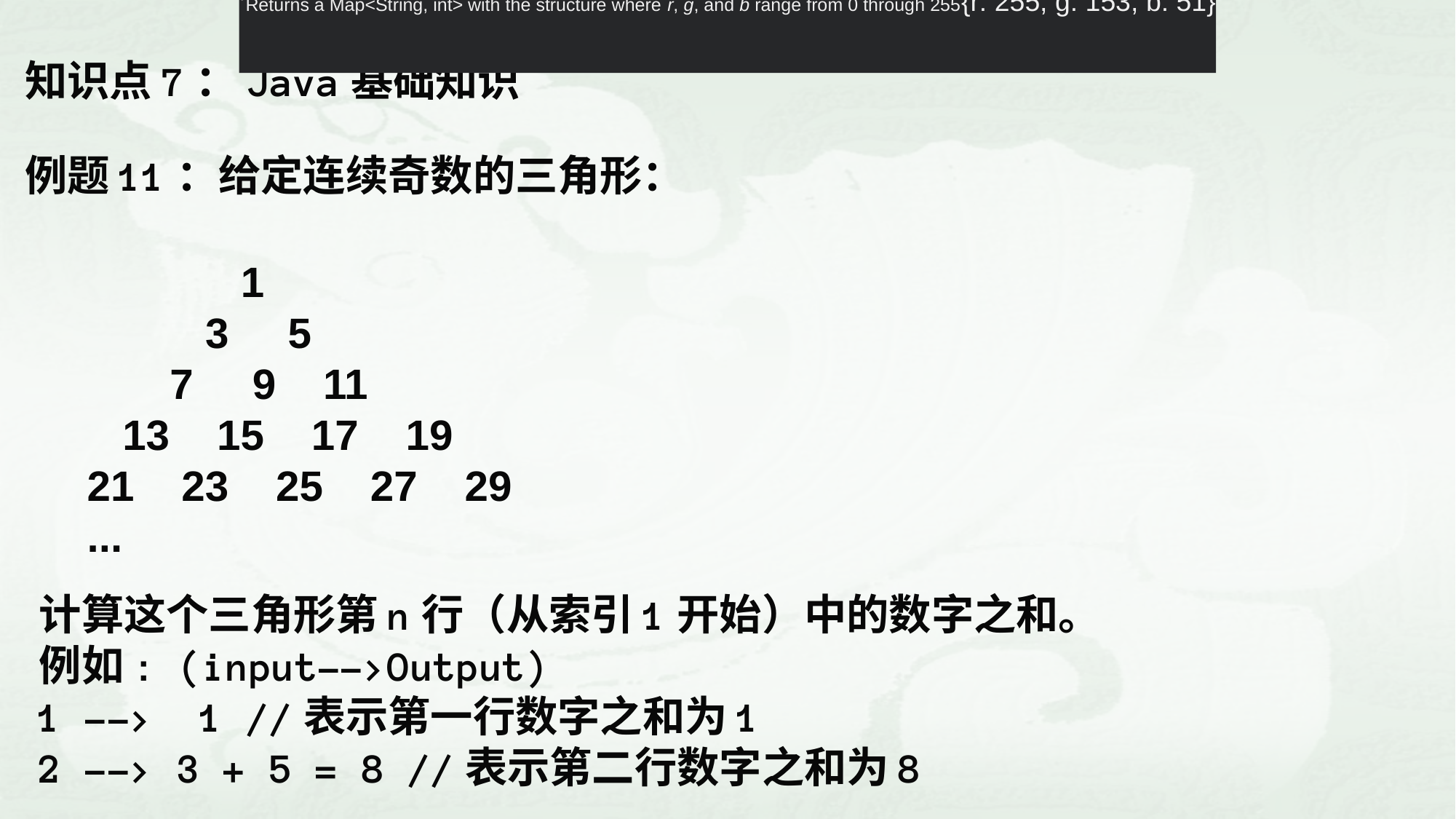

Returns a Map<String, int> with the structure where r, g, and b range from 0 through 255{r: 255, g: 153, b: 51}

知识点7：Java基础知识
例题11：给定连续奇数的三角形：
             1
          3     5
       7     9    11
   13    15    17    19
21    23    25    27    29
...
计算这个三角形第n行（从索引1开始）中的数字之和。
例如: (input-->Output)
1 -->  1 //表示第一行数字之和为1
2 --> 3 + 5 = 8 //表示第二行数字之和为8